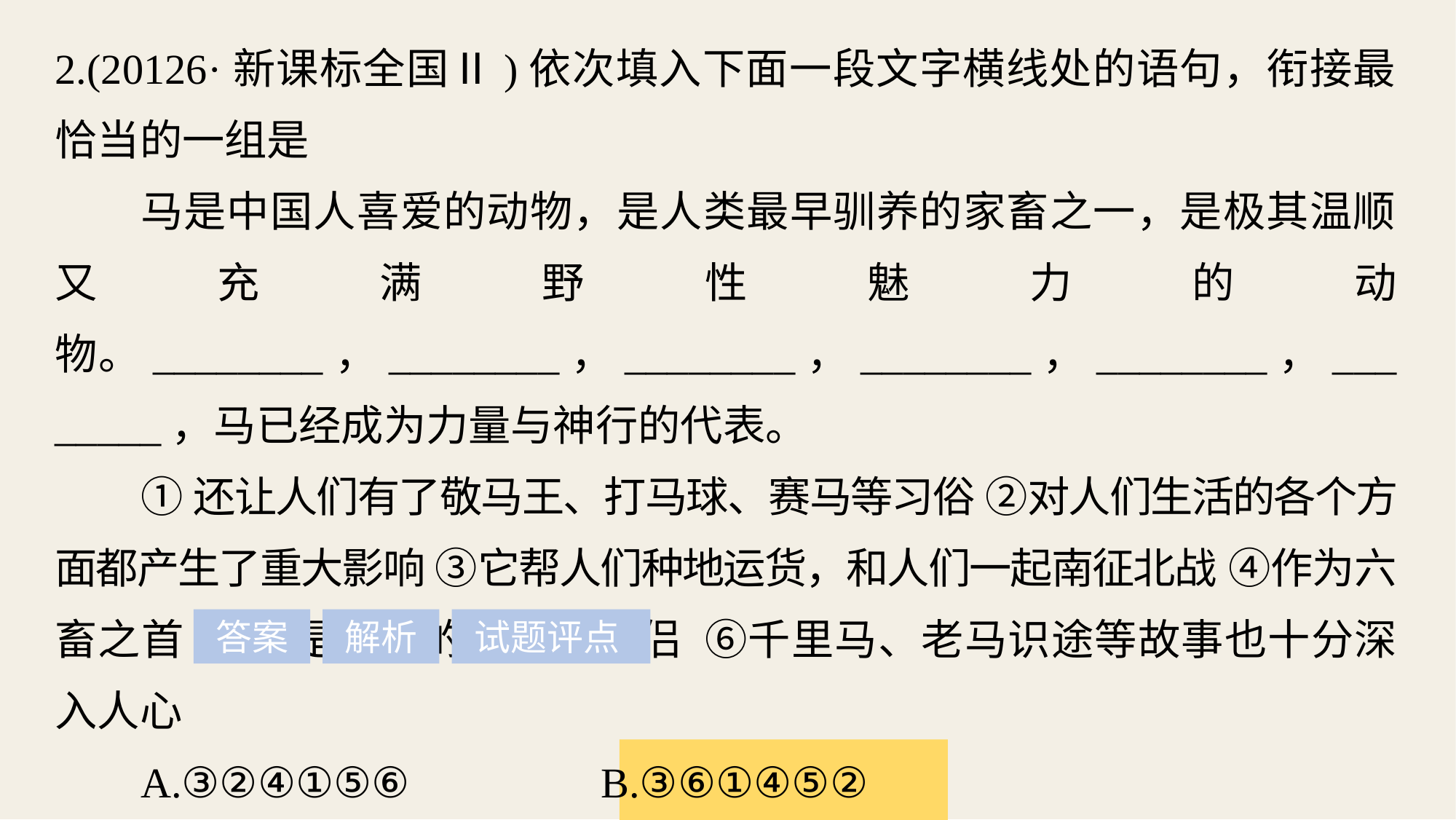

2.(20126·新课标全国Ⅱ)依次填入下面一段文字横线处的语句，衔接最恰当的一组是
马是中国人喜爱的动物，是人类最早驯养的家畜之一，是极其温顺又充满野性魅力的动物。________，________，________，________，________，________，马已经成为力量与神行的代表。
①还让人们有了敬马王、打马球、赛马等习俗    ②对人们生活的各个方面都产生了重大影响    ③它帮人们种地运货，和人们一起南征北战     ④作为六畜之首     ⑤马是人类的朋友和伴侣     ⑥千里马、老马识途等故事也十分深入人心
A.③②④①⑤⑥  		B.③⑥①④⑤②
C.⑤③②⑥①④  		D.⑤④②③①⑥
答案
解析
试题评点